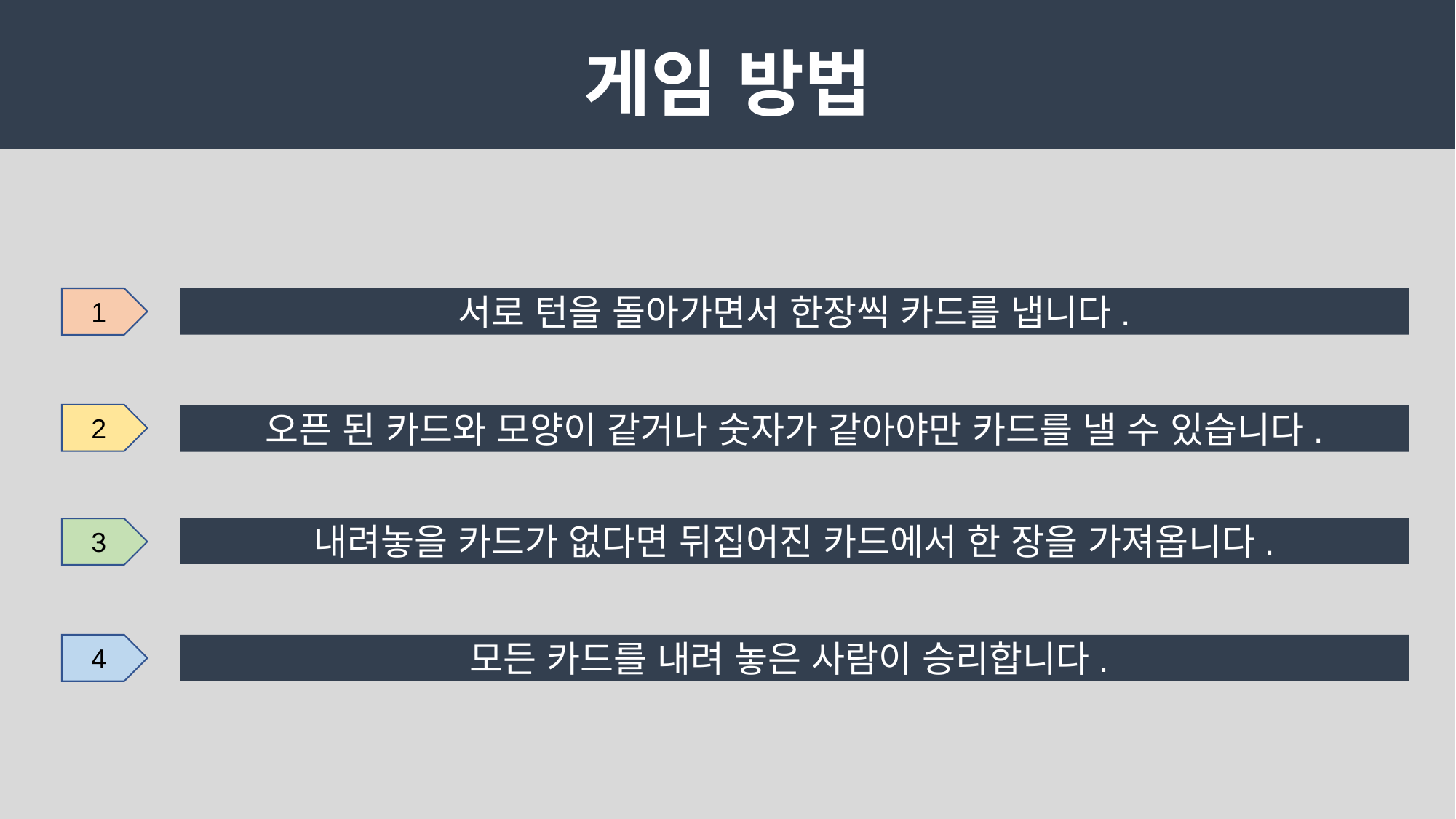

게임 방법
1
서로 턴을 돌아가면서 한장씩 카드를 냅니다.
2
오픈 된 카드와 모양이 같거나 숫자가 같아야만 카드를 낼 수 있습니다.
내려놓을 카드가 없다면 뒤집어진 카드에서 한 장을 가져옵니다.
3
4
모든 카드를 내려 놓은 사람이 승리합니다.